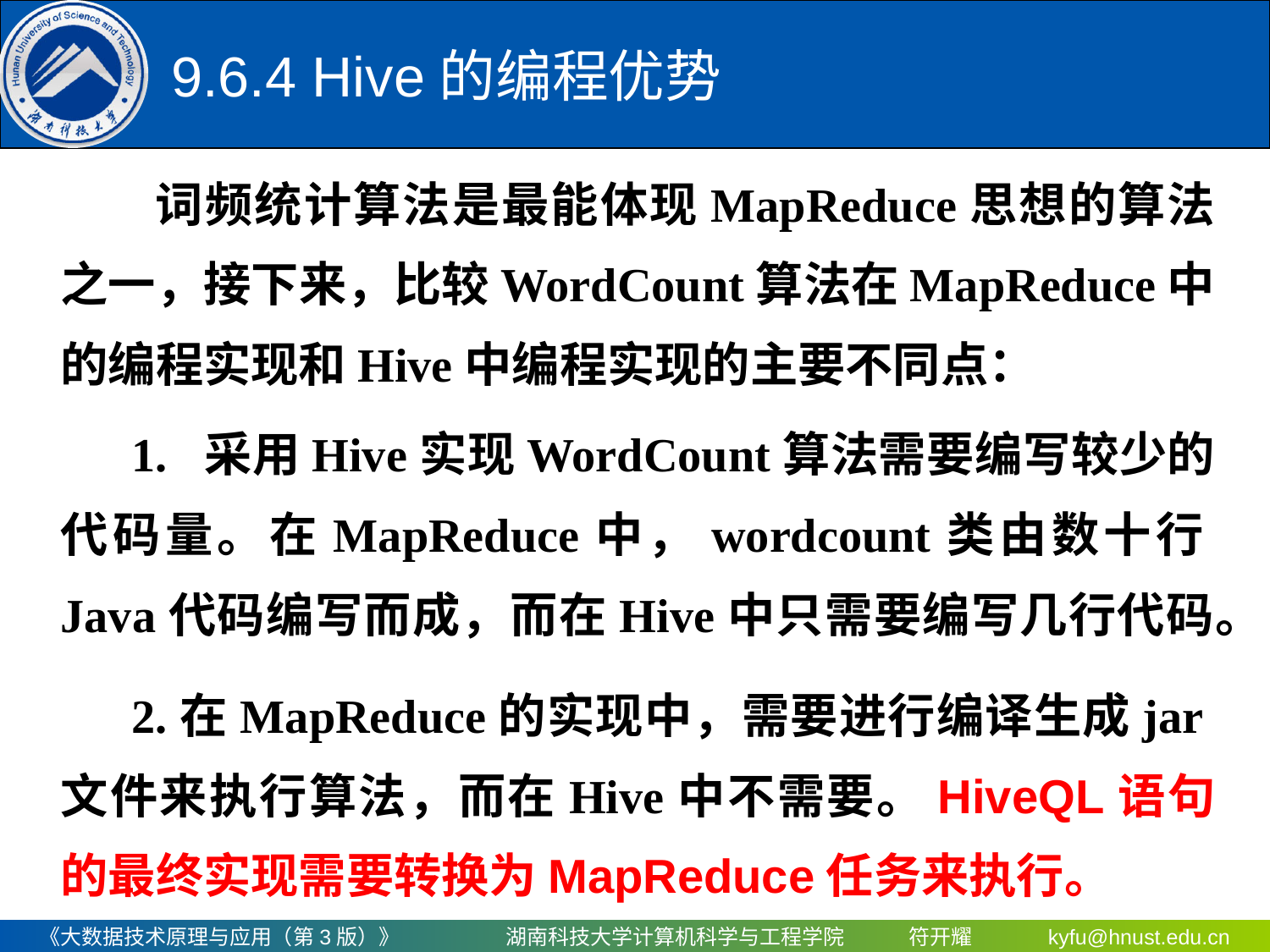

9.6.4 Hive的编程优势
词频统计算法是最能体现MapReduce思想的算法之一，接下来，比较WordCount算法在MapReduce中的编程实现和Hive中编程实现的主要不同点：
1.  采用Hive实现WordCount算法需要编写较少的代码量。在MapReduce中，wordcount类由数十行Java代码编写而成，而在Hive中只需要编写几行代码。
2.在MapReduce的实现中，需要进行编译生成jar文件来执行算法，而在Hive中不需要。HiveQL语句的最终实现需要转换为MapReduce任务来执行。